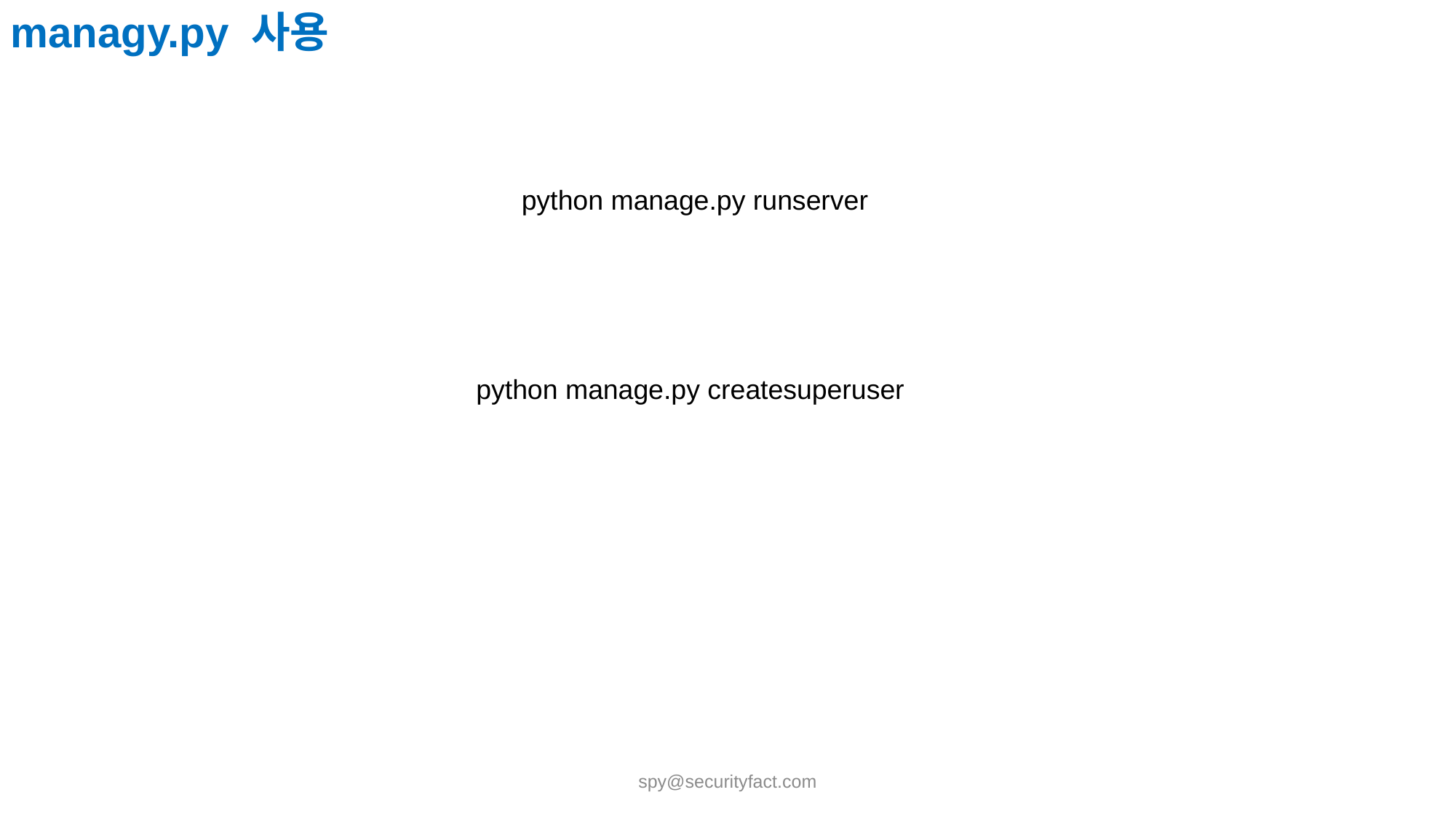

managy.py 사용
python manage.py runserver
python manage.py createsuperuser
spy@securityfact.com